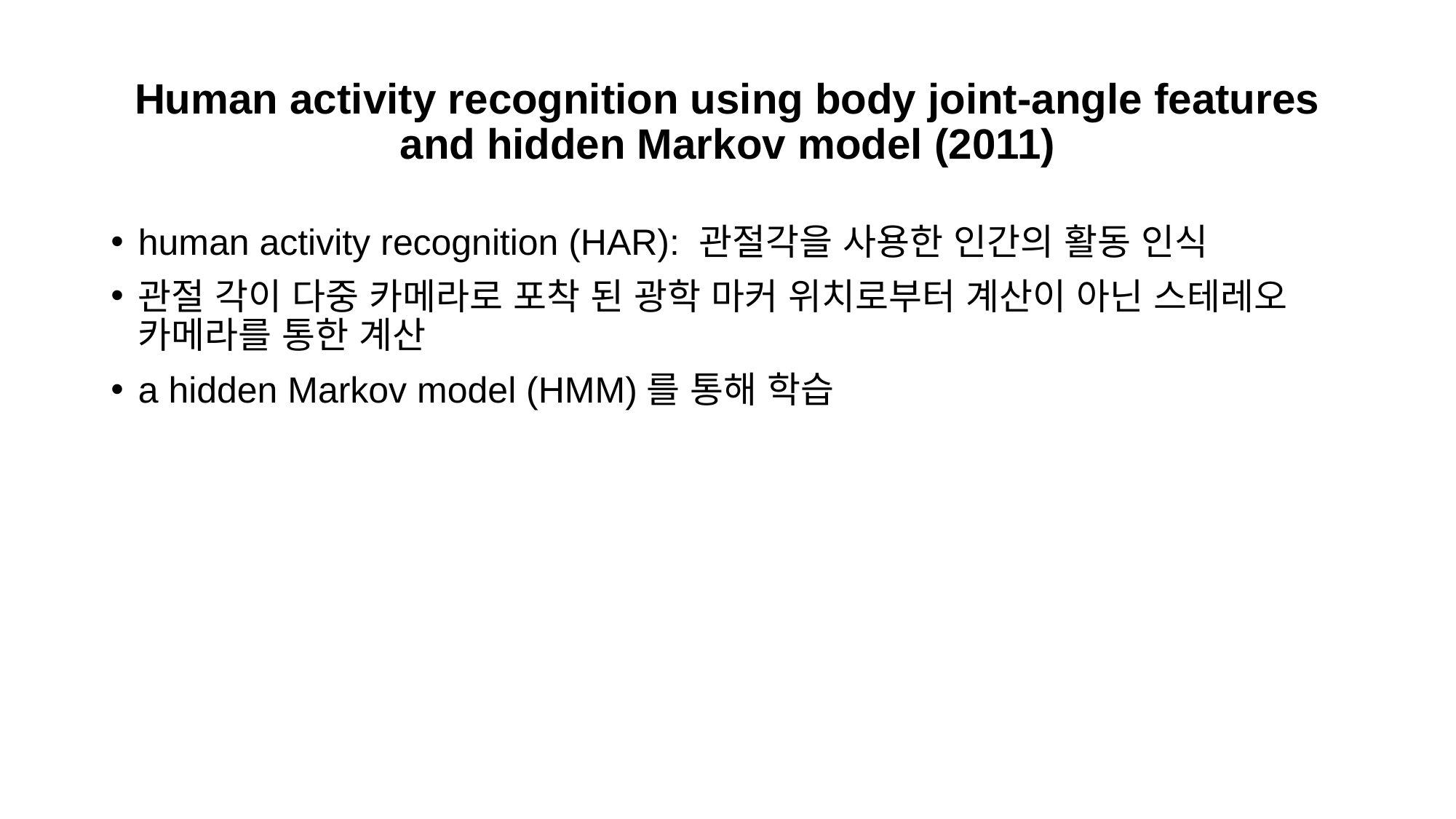

# Human activity recognition using body joint-angle features and hidden Markov model (2011)
human activity recognition (HAR): 관절각을 사용한 인간의 활동 인식
관절 각이 다중 카메라로 포착 된 광학 마커 위치로부터 계산이 아닌 스테레오 카메라를 통한 계산
a hidden Markov model (HMM)를 통해 학습